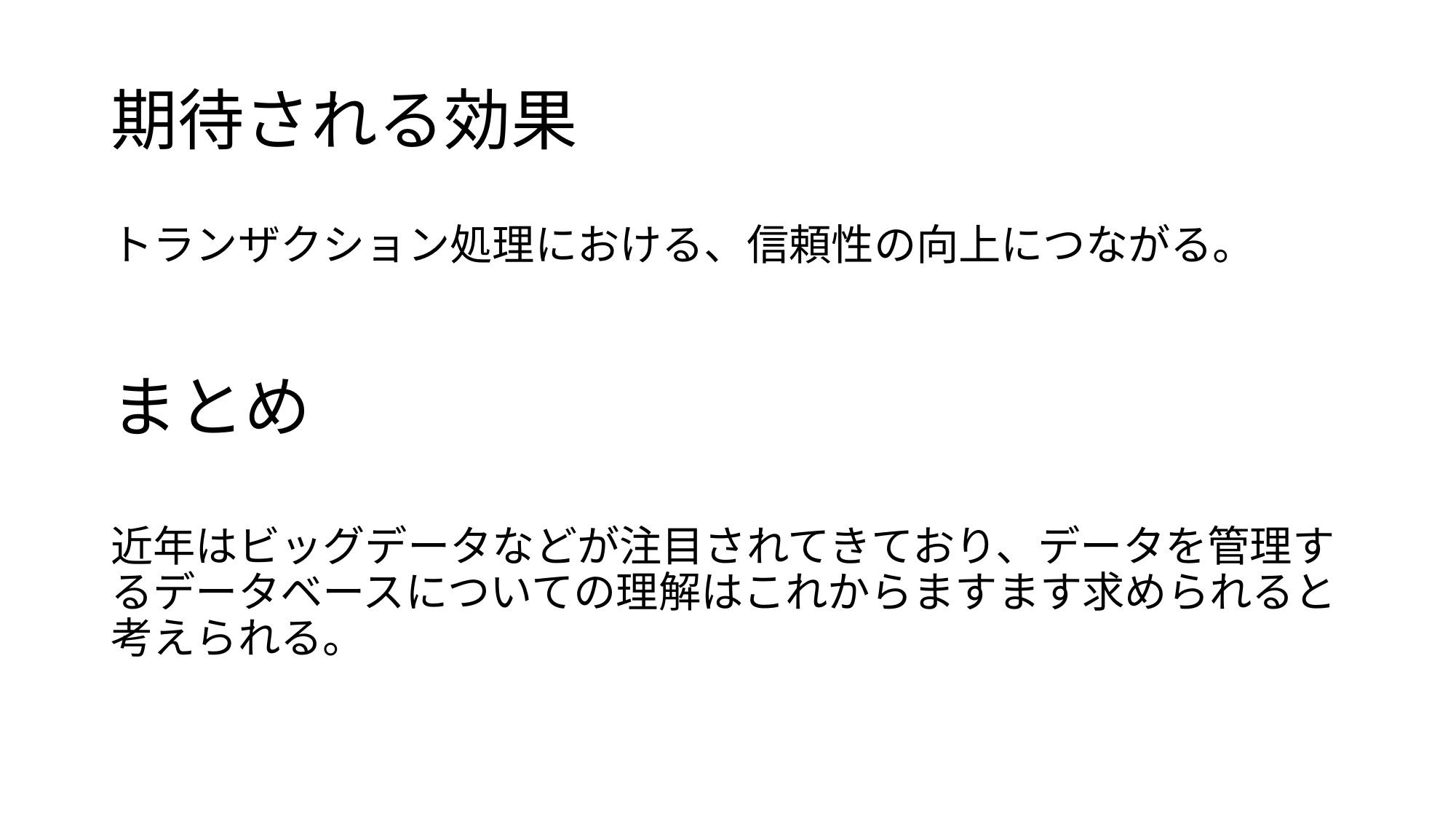

# 期待される効果
トランザクション処理における、信頼性の向上につながる。

まとめ
近年はビッグデータなどが注目されてきており、データを管理するデータベースについての理解はこれからますます求められると考えられる。